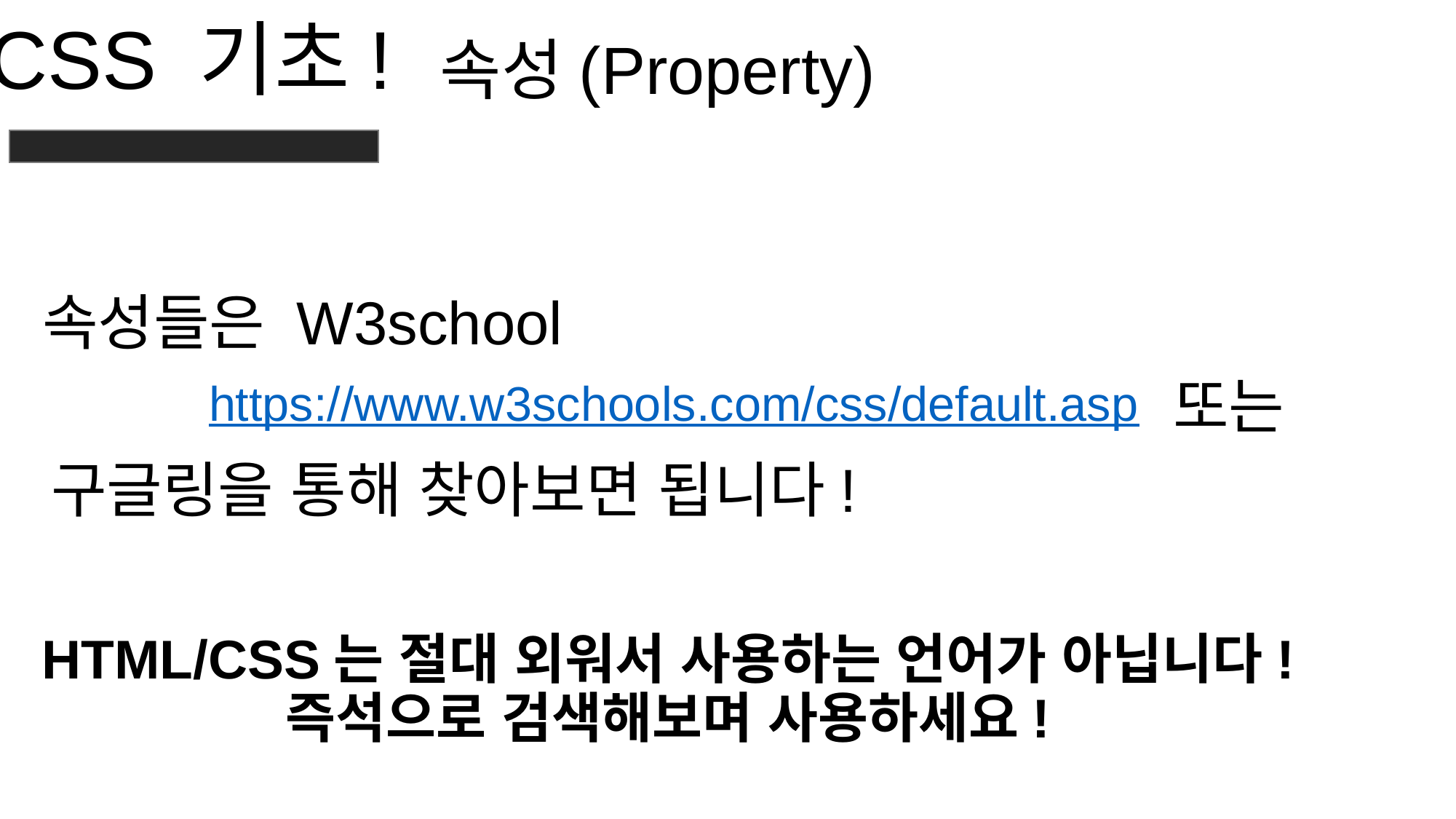

속성(Property)
CSS 기초!

속성들은 W3school
또는
https://www.w3schools.com/css/default.asp
구글링을 통해 찾아보면 됩니다!
HTML/CSS는 절대 외워서 사용하는 언어가 아닙니다!
즉석으로 검색해보며 사용하세요!